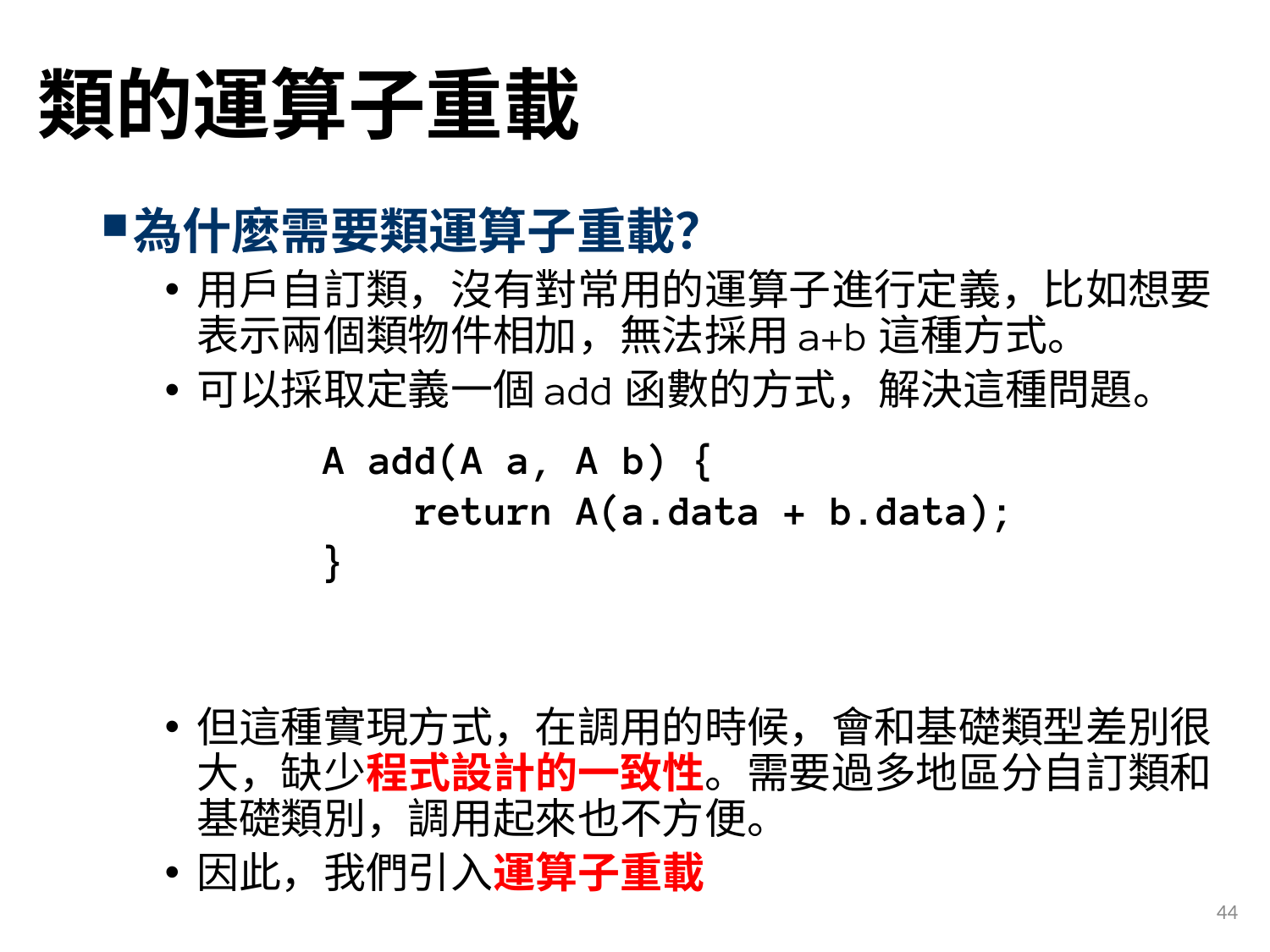

# 類的運算子重載
為什麼需要類運算子重載？
用戶自訂類，沒有對常用的運算子進行定義，比如想要表示兩個類物件相加，無法採用a+b這種方式。
可以採取定義一個add函數的方式，解決這種問題。

但這種實現方式，在調用的時候，會和基礎類型差別很大，缺少程式設計的一致性。需要過多地區分自訂類和基礎類別，調用起來也不方便。
因此，我們引入運算子重載
A add(A a, A b) {
    return A(a.data + b.data);
}
44